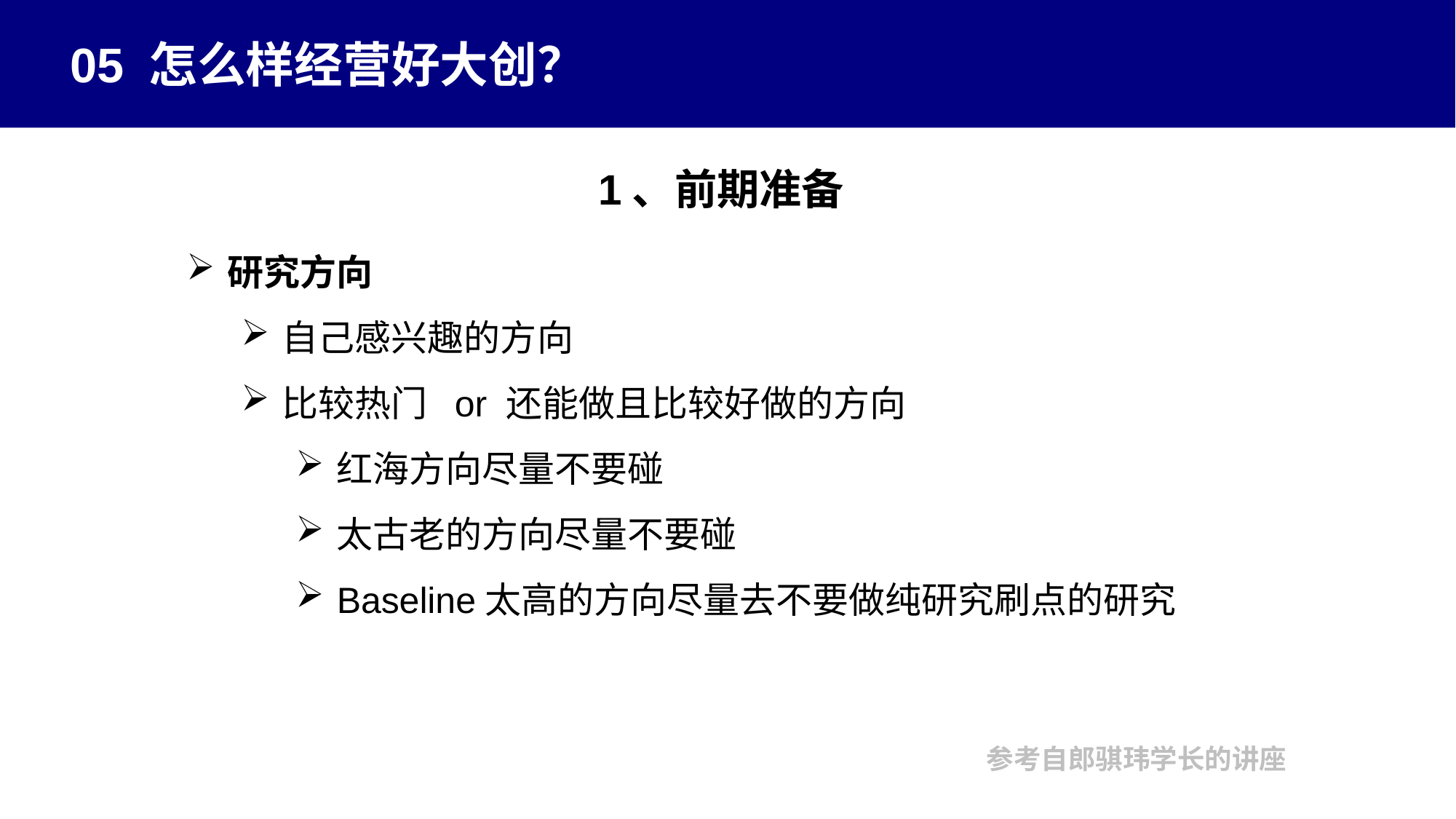

05 怎么样经营好大创？
1、前期准备
研究方向
自己感兴趣的方向
比较热门 or 还能做且比较好做的方向
红海方向尽量不要碰
太古老的方向尽量不要碰
Baseline太高的方向尽量去不要做纯研究刷点的研究
参考自郎骐玮学长的讲座
16